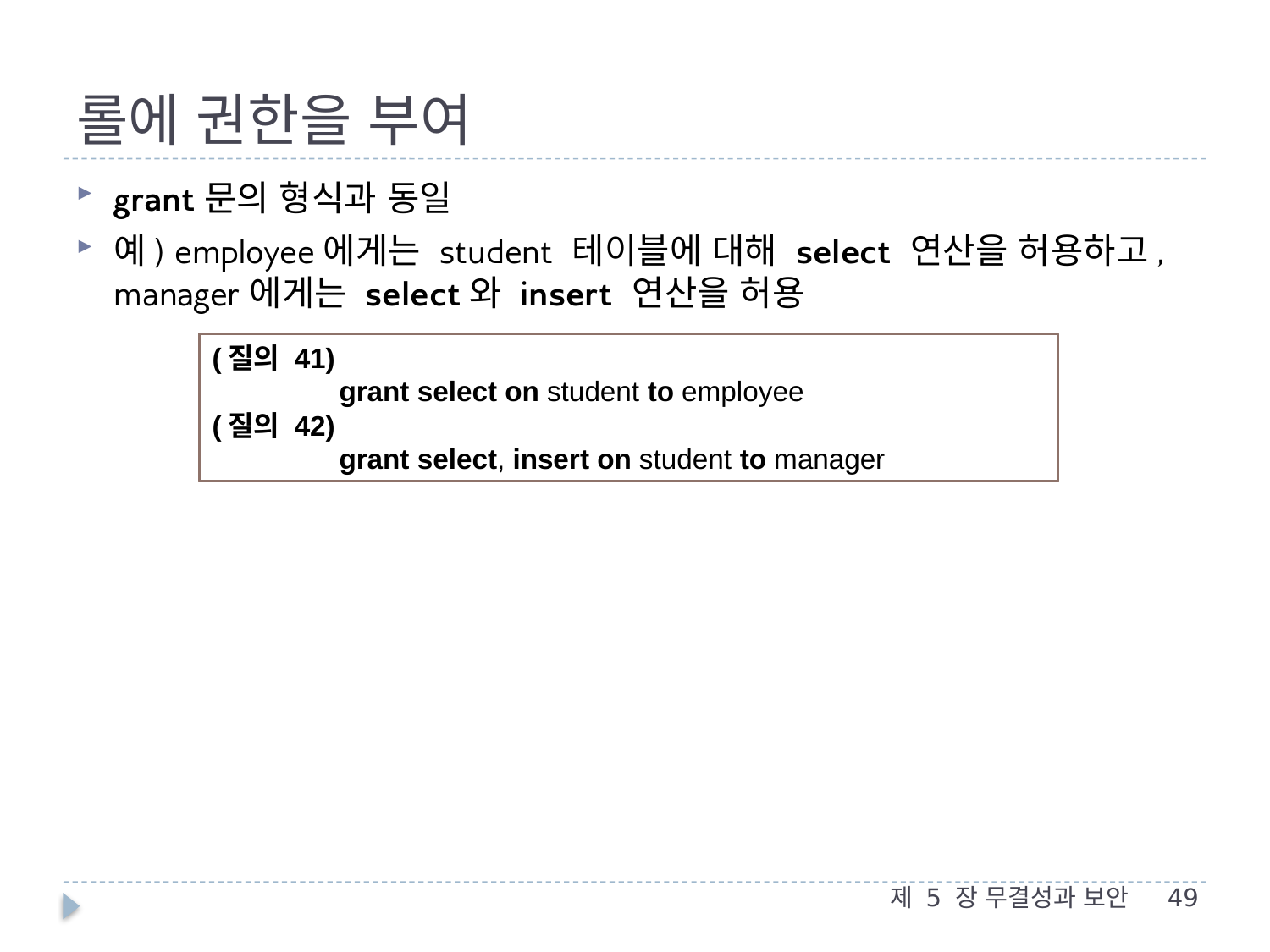

# 롤에 권한을 부여
grant문의 형식과 동일
예) employee에게는 student 테이블에 대해 select 연산을 허용하고, manager에게는 select와 insert 연산을 허용

(질의 41)
	grant select on student to employee
(질의 42)
	grant select, insert on student to manager
제 5 장 무결성과 보안
49